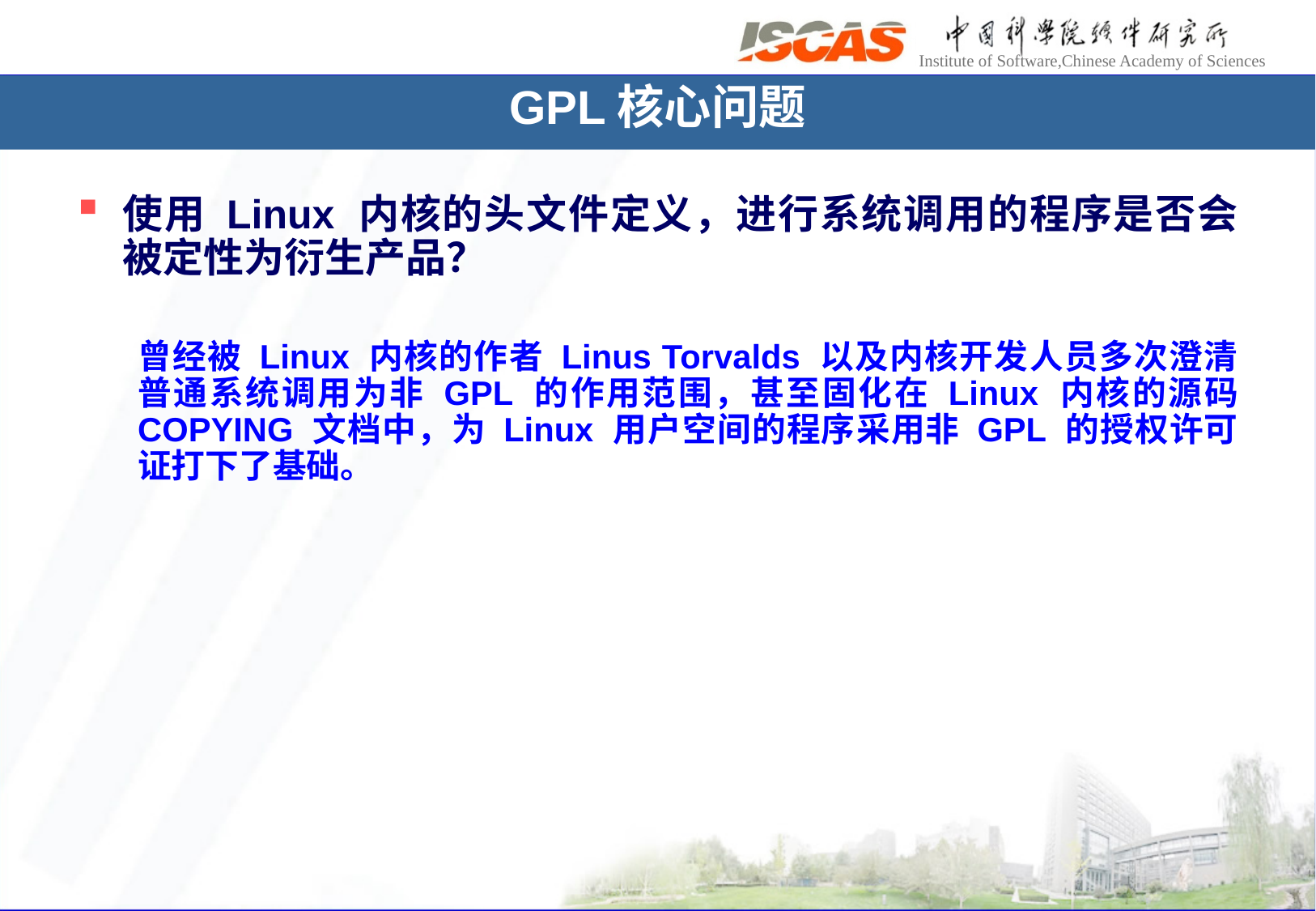

# GPL核心问题
使用 Linux 内核的头文件定义，进行系统调用的程序是否会被定性为衍生产品？

曾经被 Linux 内核的作者 Linus Torvalds 以及内核开发人员多次澄清普通系统调用为非 GPL 的作用范围，甚至固化在 Linux 内核的源码 COPYING 文档中，为 Linux 用户空间的程序采用非 GPL 的授权许可证打下了基础。